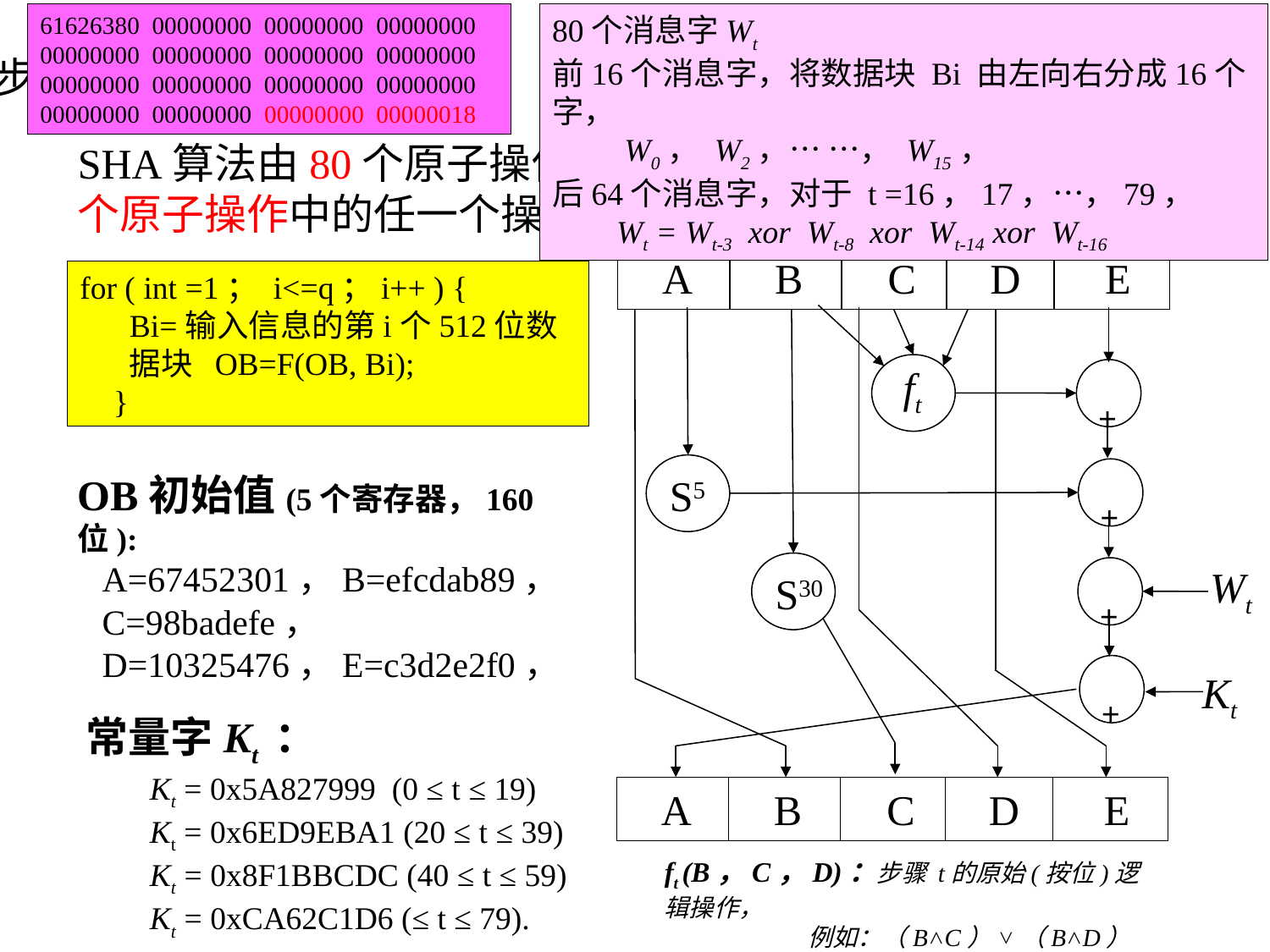

61626380  00000000  00000000  00000000
00000000  00000000  00000000  00000000
00000000  00000000  00000000  00000000
00000000  00000000  00000000  00000018
80个消息字Wt
前16个消息字，将数据块 Bi 由左向右分成16个字，
         W0， W2，… …， W15，
后64个消息字，对于 t =16，17，…，79，
        Wt = Wt-3  xor  Wt-8  xor  Wt-14 xor  Wt-16
第3步：循环计算（q次）
SHA算法由80个原子操作的循环组成。下图显示了这80个原子操作中的任一个操作的执行过程：
   A        B        C       D        E
+

ft

+

S5
+

S30
Wt
+

Kt
   A        B        C       D        E
for ( int =1； i<=q；i++ ) {
   Bi=输入信息的第i个512位数据块  OB=F(OB, Bi);
 }
OB初始值(5个寄存器，160位):
A=67452301，B=efcdab89，C=98badefe， D=10325476，E=c3d2e2f0，
常量字Kt ：
Kt = 0x5A827999  (0 ≤ t ≤ 19)
Kt = 0x6ED9EBA1 (20 ≤ t ≤ 39)
Kt = 0x8F1BBCDC (40 ≤ t ≤ 59)
Kt = 0xCA62C1D6 (≤ t ≤ 79).
ft (B，C，D)：步骤 t的原始(按位)逻辑操作，
                         例如：（B˄C）˅（B˄D）
Sk：32位寄存器循环左移 k 位.